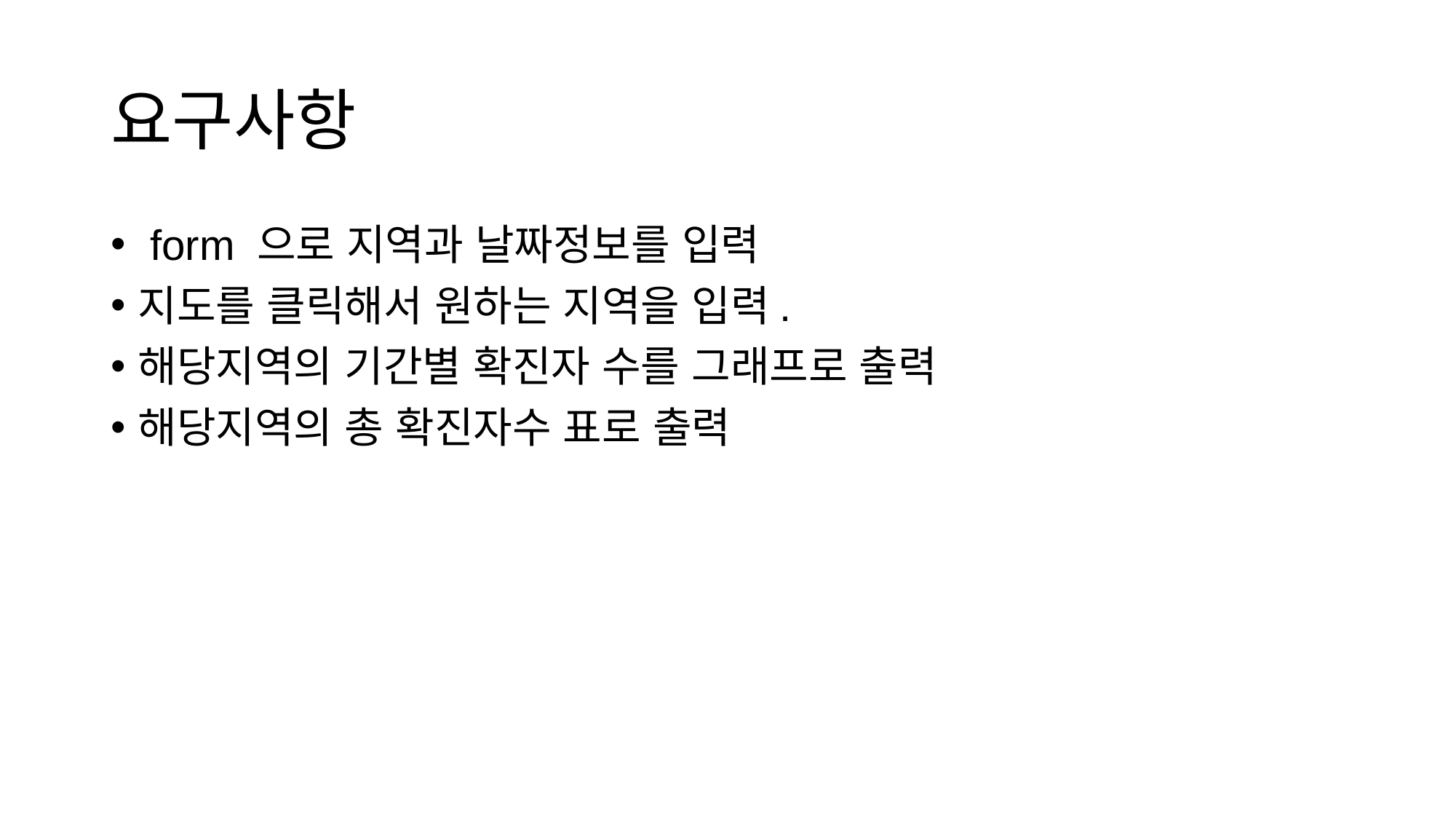

# 요구사항
 form 으로 지역과 날짜정보를 입력
지도를 클릭해서 원하는 지역을 입력.
해당지역의 기간별 확진자 수를 그래프로 출력
해당지역의 총 확진자수 표로 출력